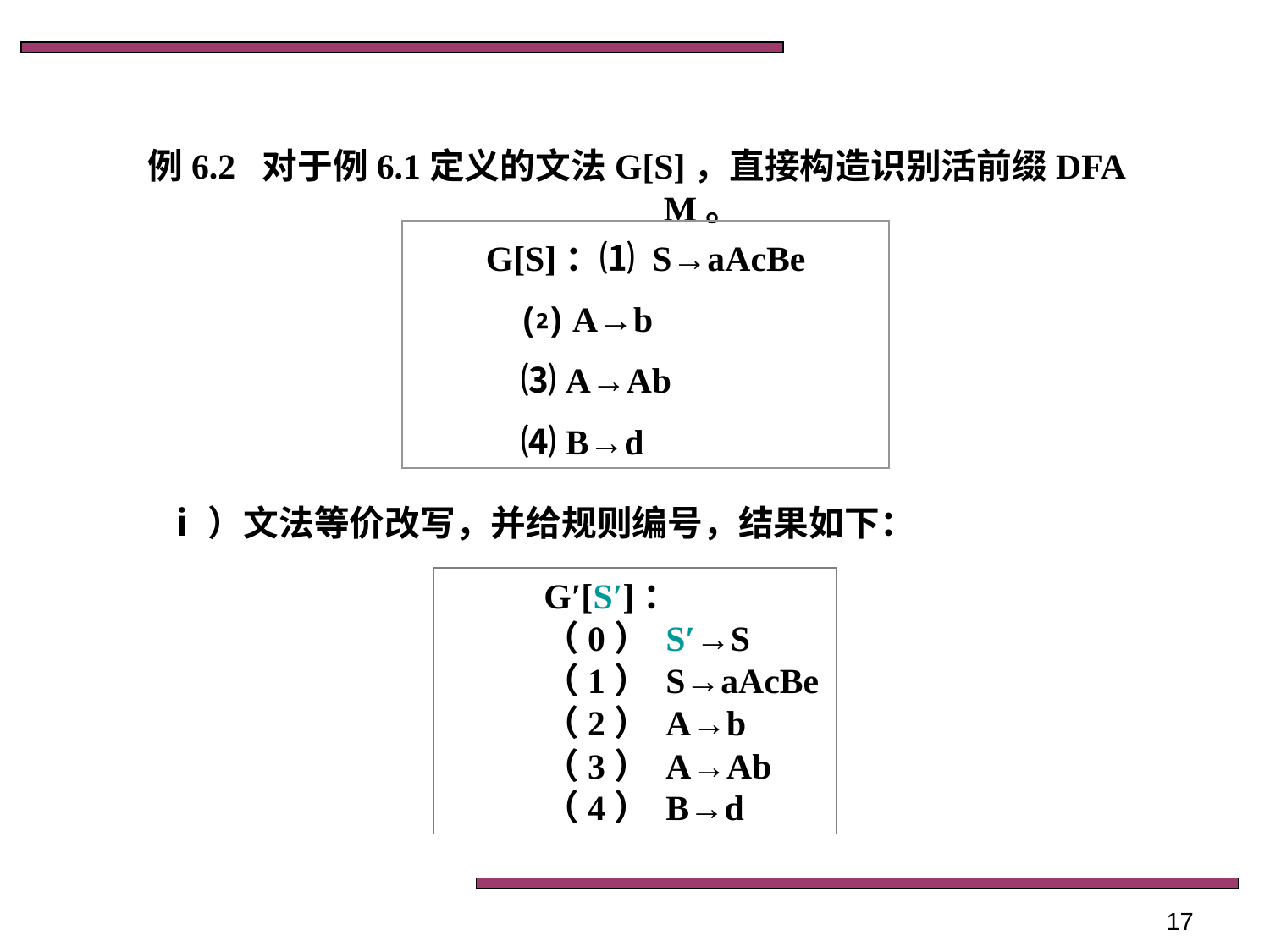

例6.2  对于例6.1定义的文法G[S]，直接构造识别活前缀DFA  M。
G[S]：⑴ S→aAcBe
            ⑵ A→b
            ⑶ A→Ab
            ⑷ B→d
ⅰ）文法等价改写，并给规则编号，结果如下：
G′[S′]：
（0） S′→S
（1） S→aAcBe
（2） A→b
（3） A→Ab
（4） B→d
17